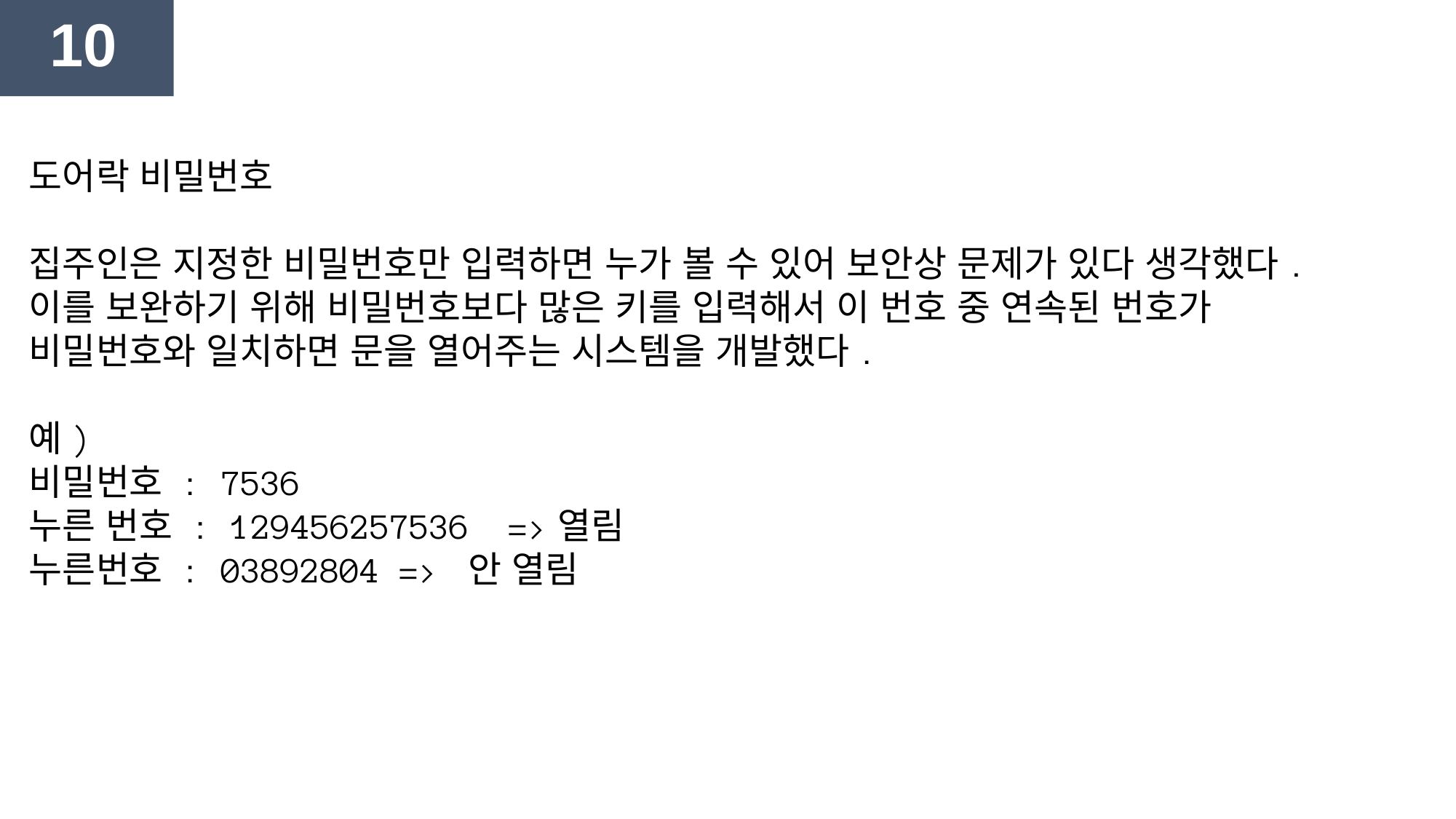

10
도어락 비밀번호

집주인은 지정한 비밀번호만 입력하면 누가 볼 수 있어 보안상 문제가 있다 생각했다.
이를 보완하기 위해 비밀번호보다 많은 키를 입력해서 이 번호 중 연속된 번호가 비밀번호와 일치하면 문을 열어주는 시스템을 개발했다.

예)
비밀번호 : 7536
누른 번호 : 129456257536  =>열림
누른번호 : 03892804 => 안 열림